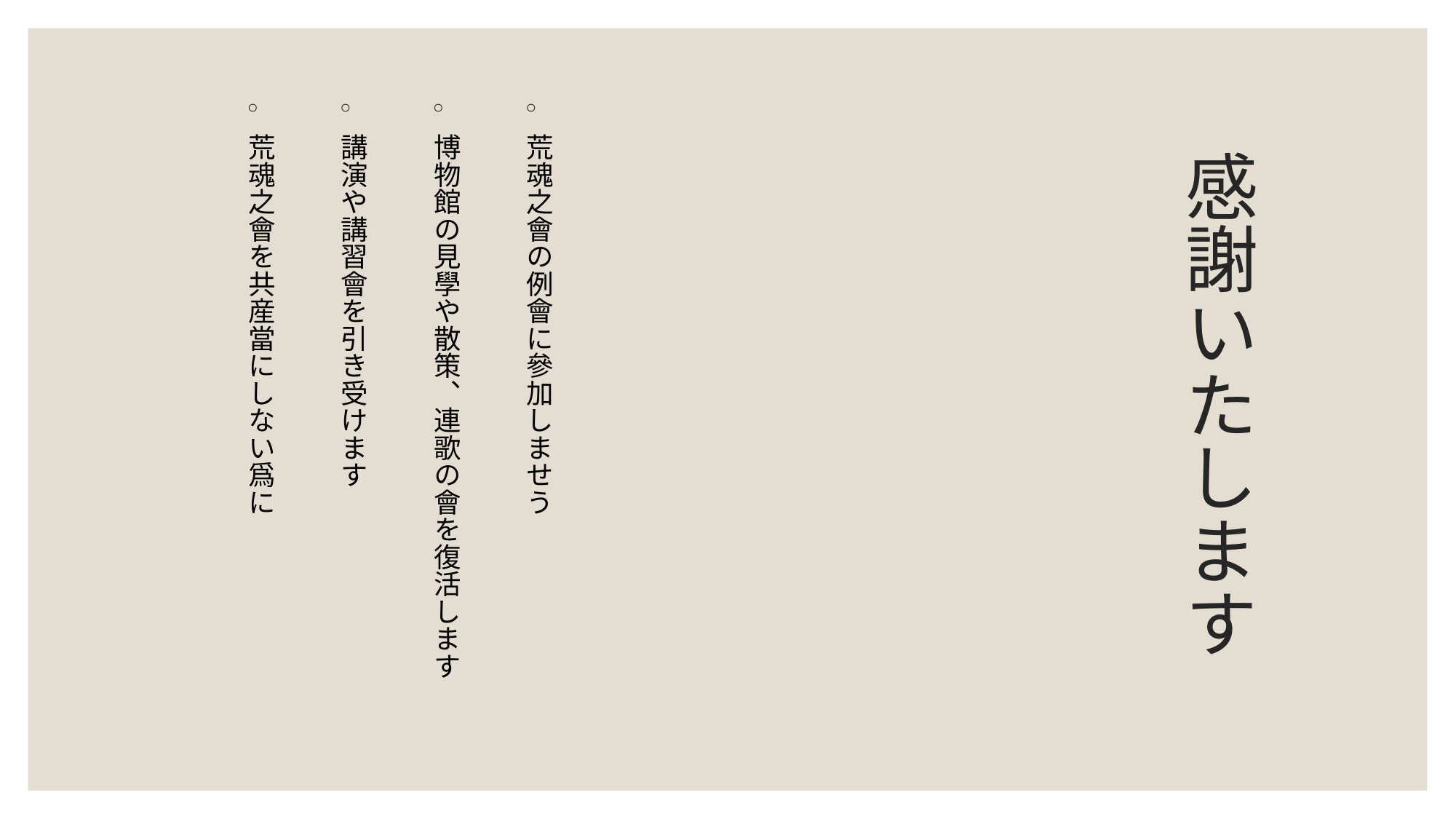

荒魂之會の例會に參加しませう

博物館の見學や散策、連歌の會を復活します

講演や講習會を引き受けます

荒魂之會を共産當にしない爲に

# 感謝いたします